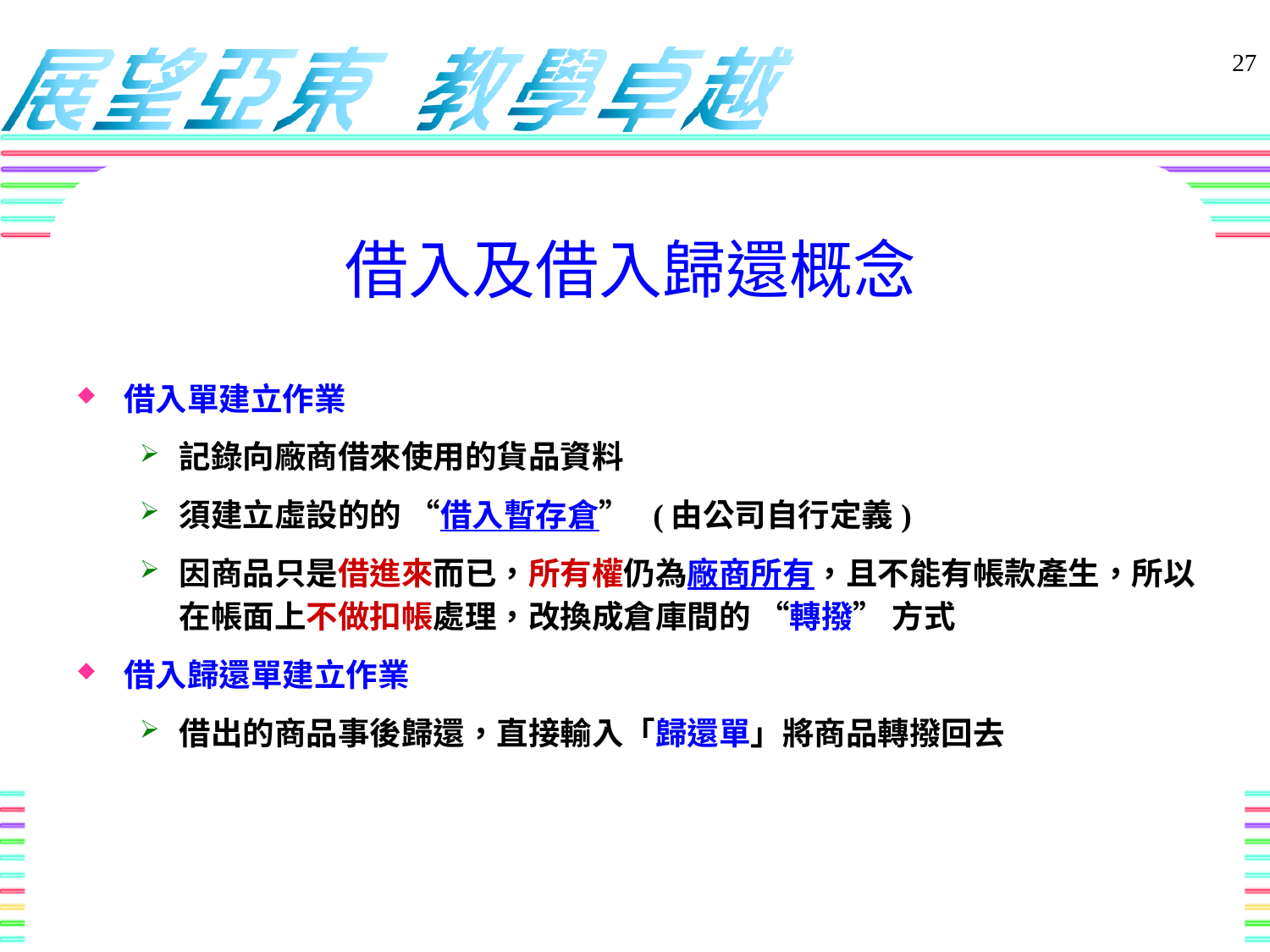

借入及借入歸還概念
27

借入單建立作業
記錄向廠商借來使用的貨品資料
須建立虛設的的 “借入暫存倉”  (由公司自行定義)
因商品只是借進來而已，所有權仍為廠商所有，且不能有帳款產生，所以在帳面上不做扣帳處理，改換成倉庫間的 “轉撥” 方式
借入歸還單建立作業
借出的商品事後歸還，直接輸入「歸還單」將商品轉撥回去